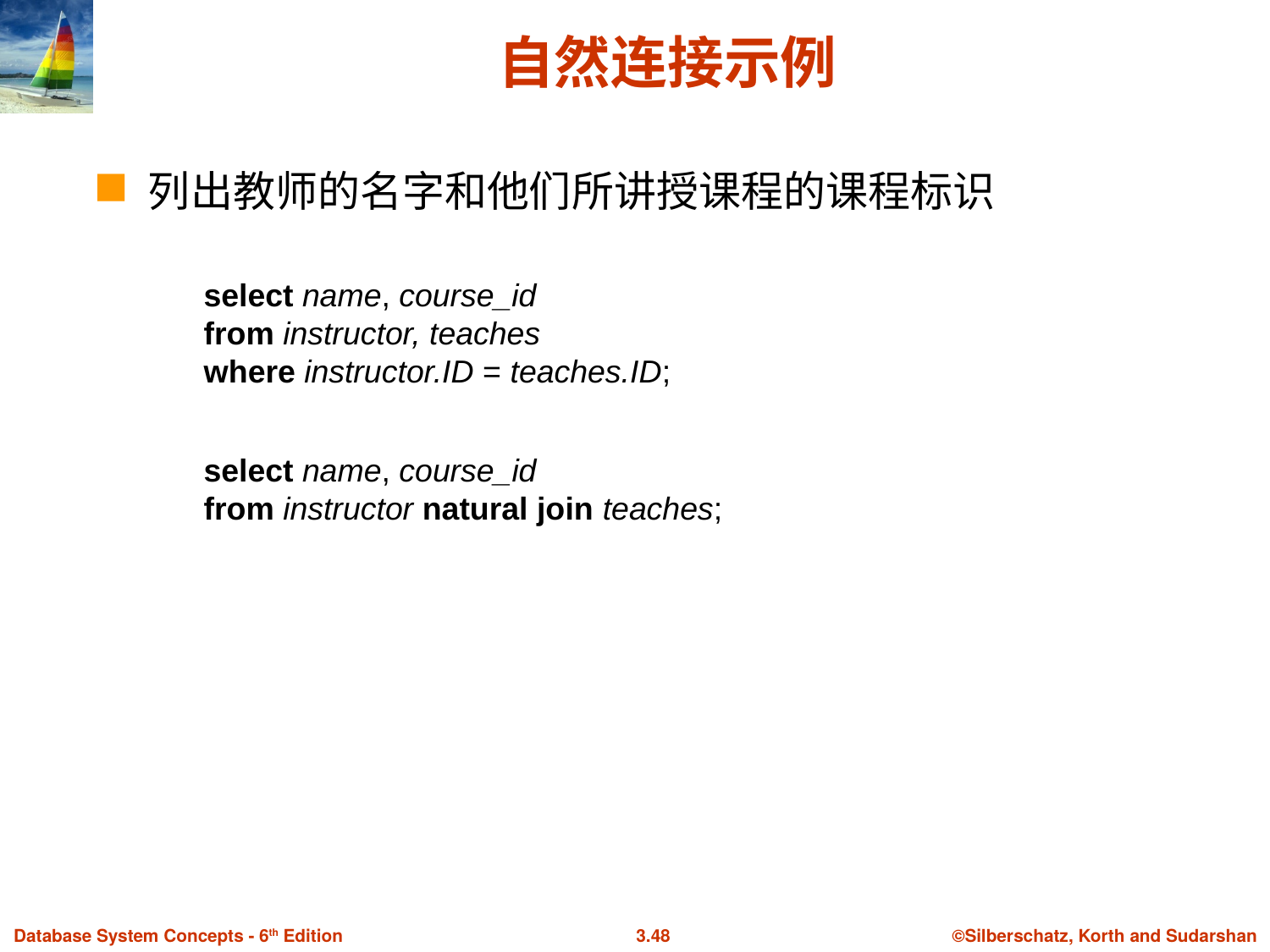

# 自然连接示例

列出教师的名字和他们所讲授课程的课程标识

select name, course_id
from instructor, teaches
where instructor.ID = teaches.ID;

select name, course_id
from instructor natural join teaches;